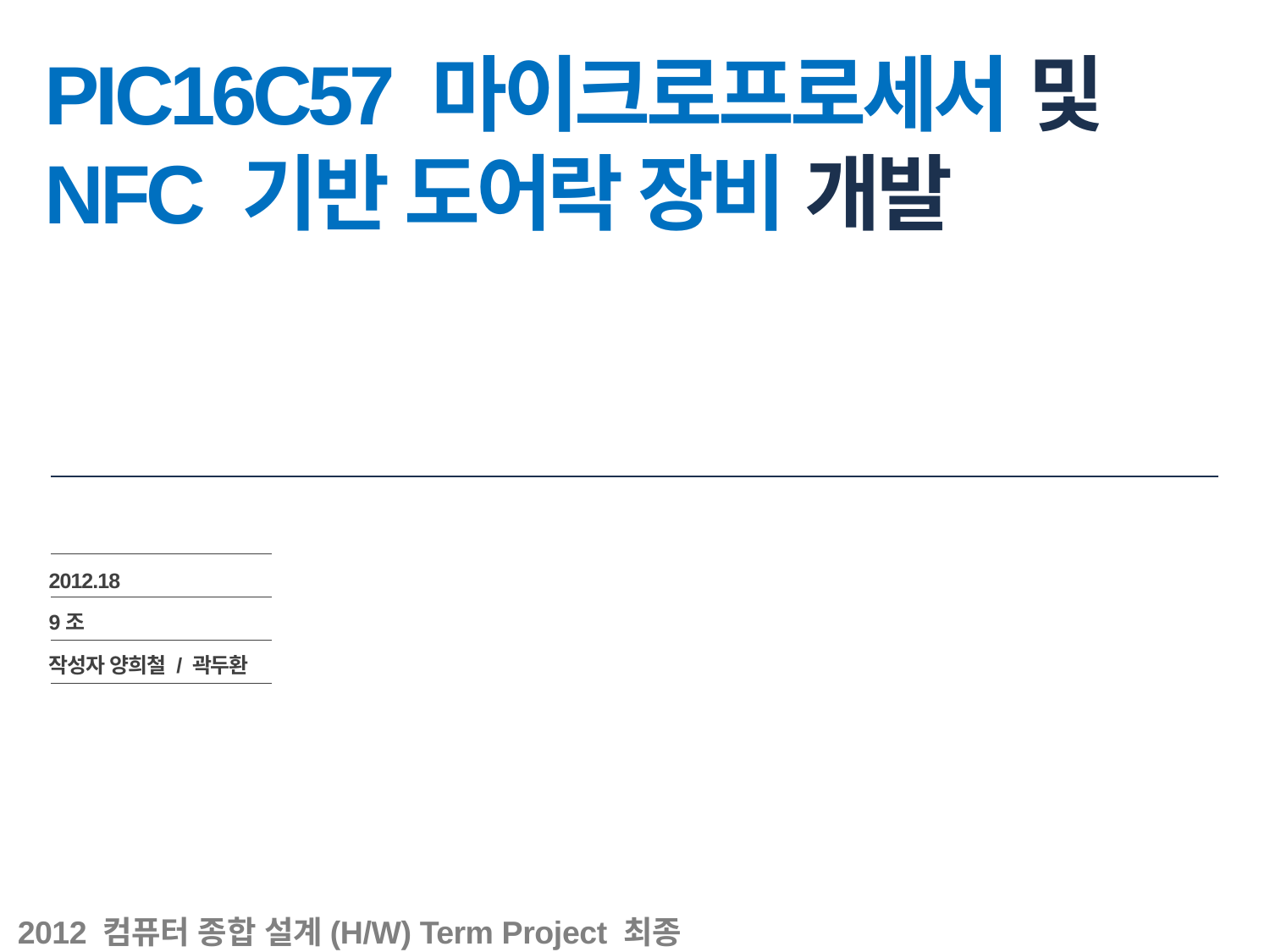

# PIC16C57 마이크로프로세서 및 NFC 기반 도어락 장비 개발
2012.18
9조
작성자 양희철 / 곽두환
2012 컴퓨터 종합 설계(H/W) Term Project 최종 보고